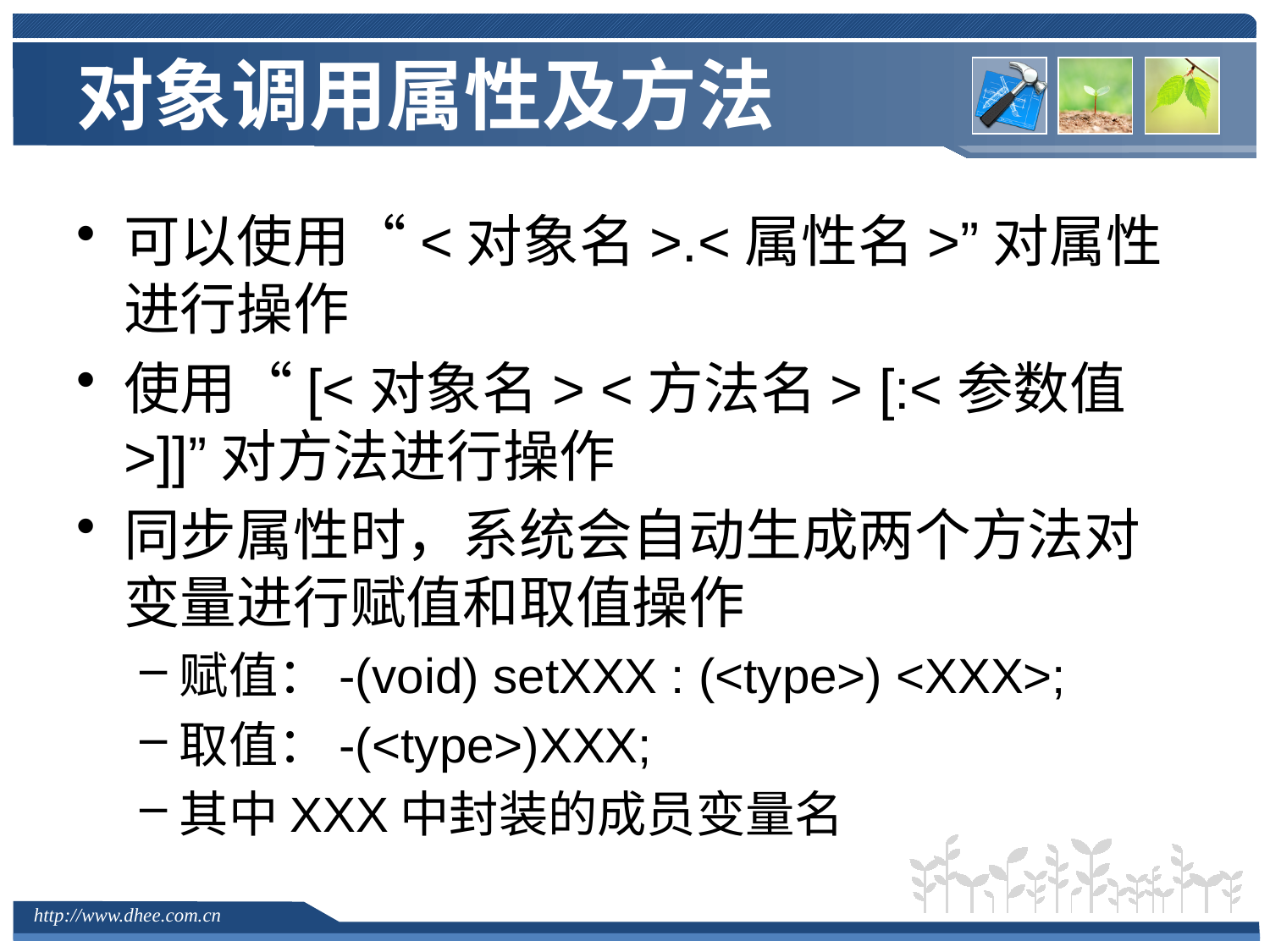

# 对象调用属性及方法
可以使用“<对象名>.<属性名>”对属性进行操作
使用“[<对象名> <方法名> [:<参数值>]]”对方法进行操作
同步属性时，系统会自动生成两个方法对变量进行赋值和取值操作
赋值：-(void) setXXX : (<type>) <XXX>;
取值：-(<type>)XXX;
其中XXX中封装的成员变量名